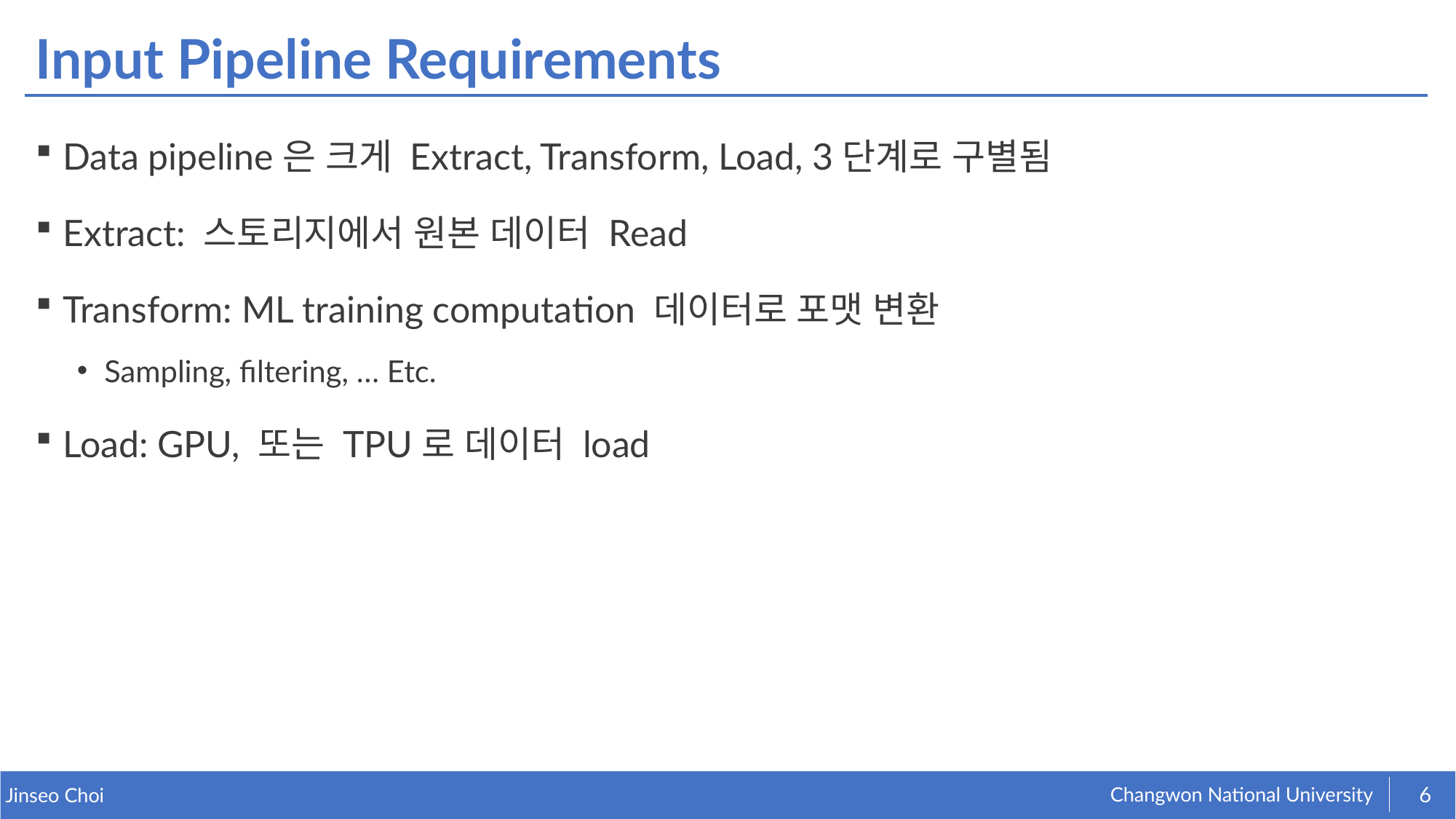

# Input Pipeline Requirements
Data pipeline은 크게 Extract, Transform, Load, 3단계로 구별됨
Extract: 스토리지에서 원본 데이터 Read
Transform: ML training computation 데이터로 포맷 변환
Sampling, filtering, … Etc.
Load: GPU, 또는 TPU로 데이터 load

6